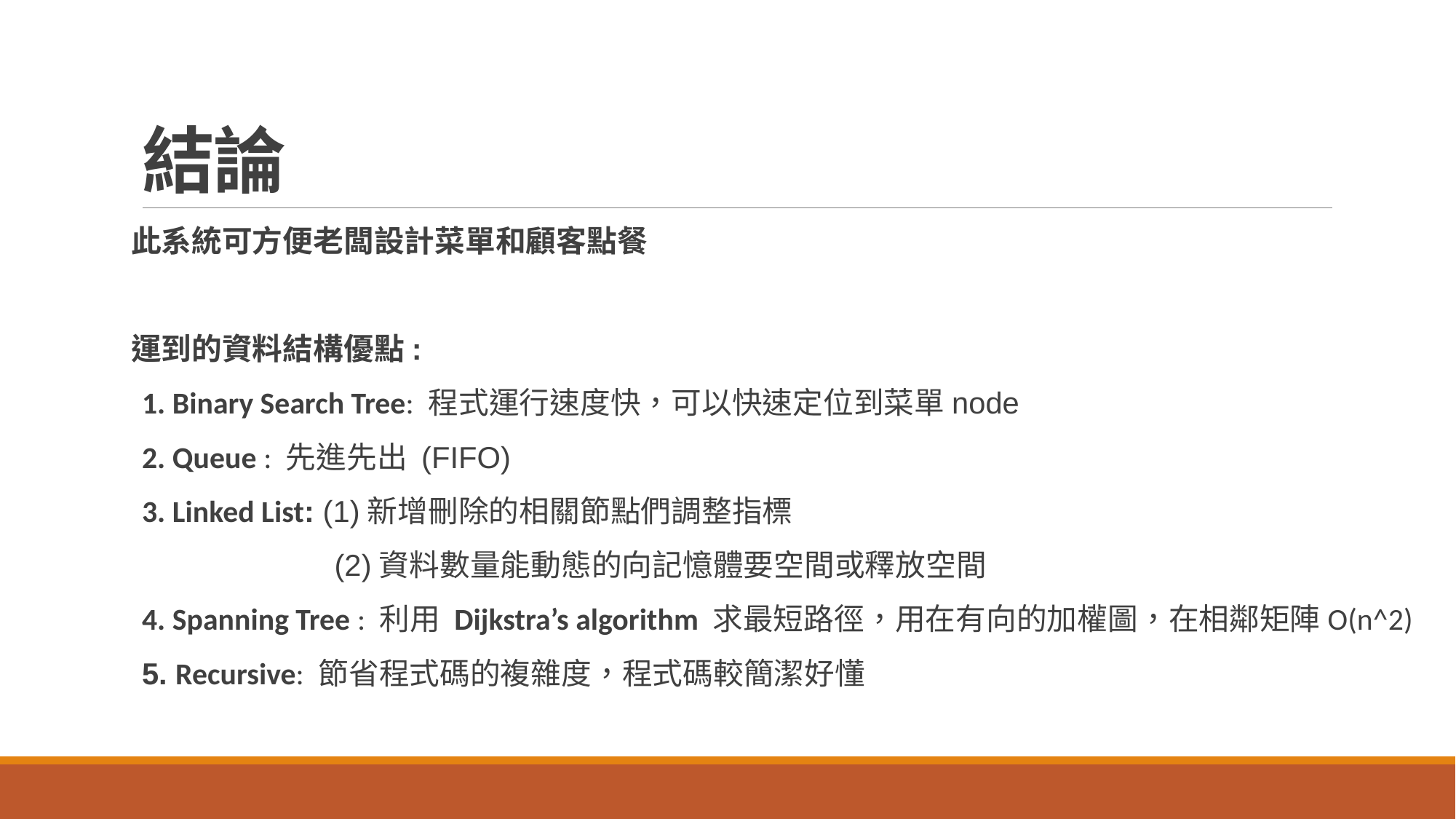

# 結論
此系統可方便老闆設計菜單和顧客點餐

運到的資料結構優點:
1. Binary Search Tree: 程式運行速度快，可以快速定位到菜單node
2. Queue : 先進先出 (FIFO)
3. Linked List: (1)新增刪除的相關節點們調整指標
                       (2)資料數量能動態的向記憶體要空間或釋放空間
4. Spanning Tree : 利用 Dijkstra’s algorithm 求最短路徑，用在有向的加權圖，在相鄰矩陣O(n^2)
5. Recursive: 節省程式碼的複雜度，程式碼較簡潔好懂